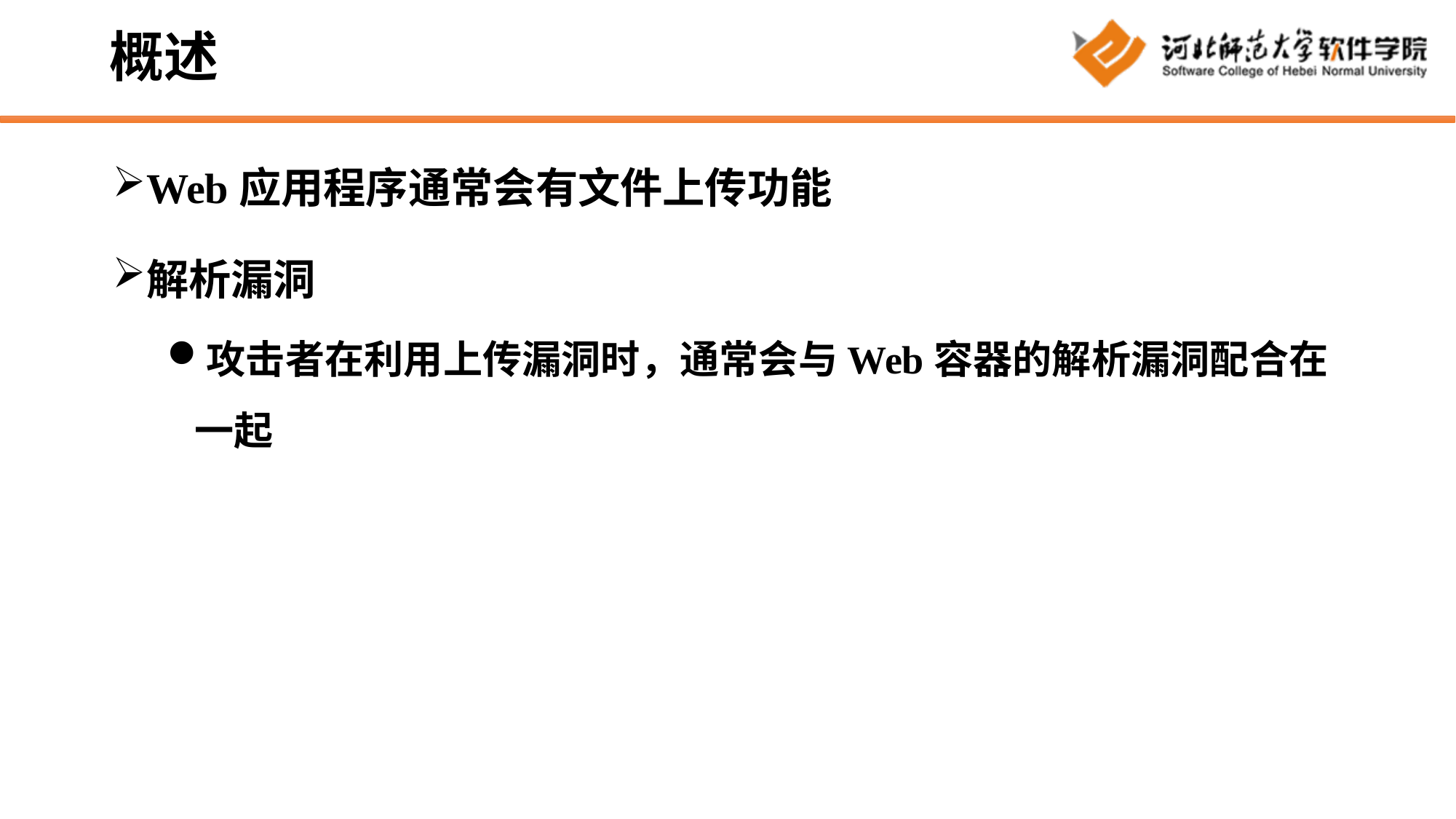

# 概述
Web应用程序通常会有文件上传功能
解析漏洞
攻击者在利用上传漏洞时，通常会与Web容器的解析漏洞配合在一起